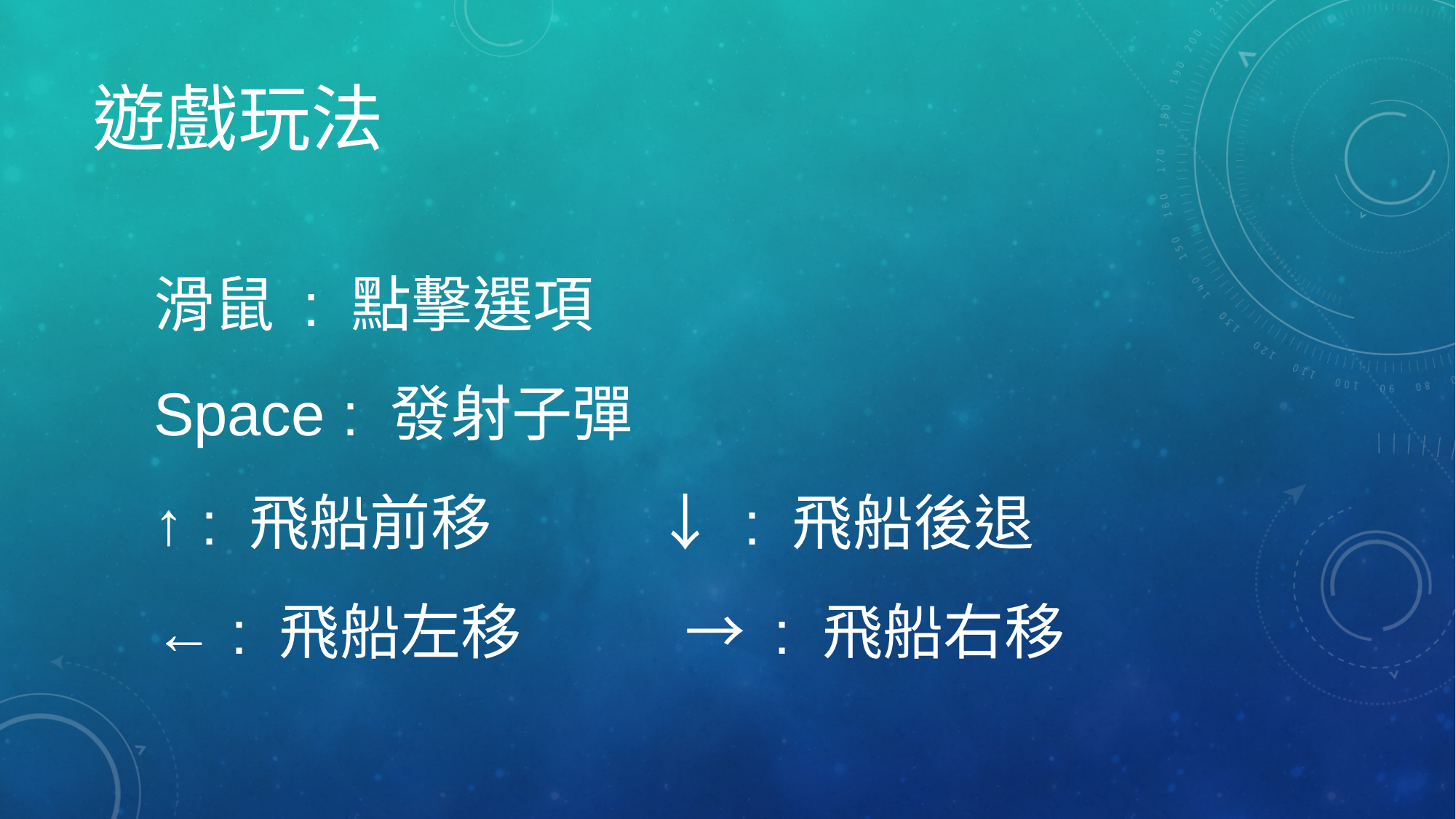

# 遊戲玩法
滑鼠 : 點擊選項
Space : 發射子彈
↑ : 飛船前移            ↓ : 飛船後退
← : 飛船左移            → : 飛船右移